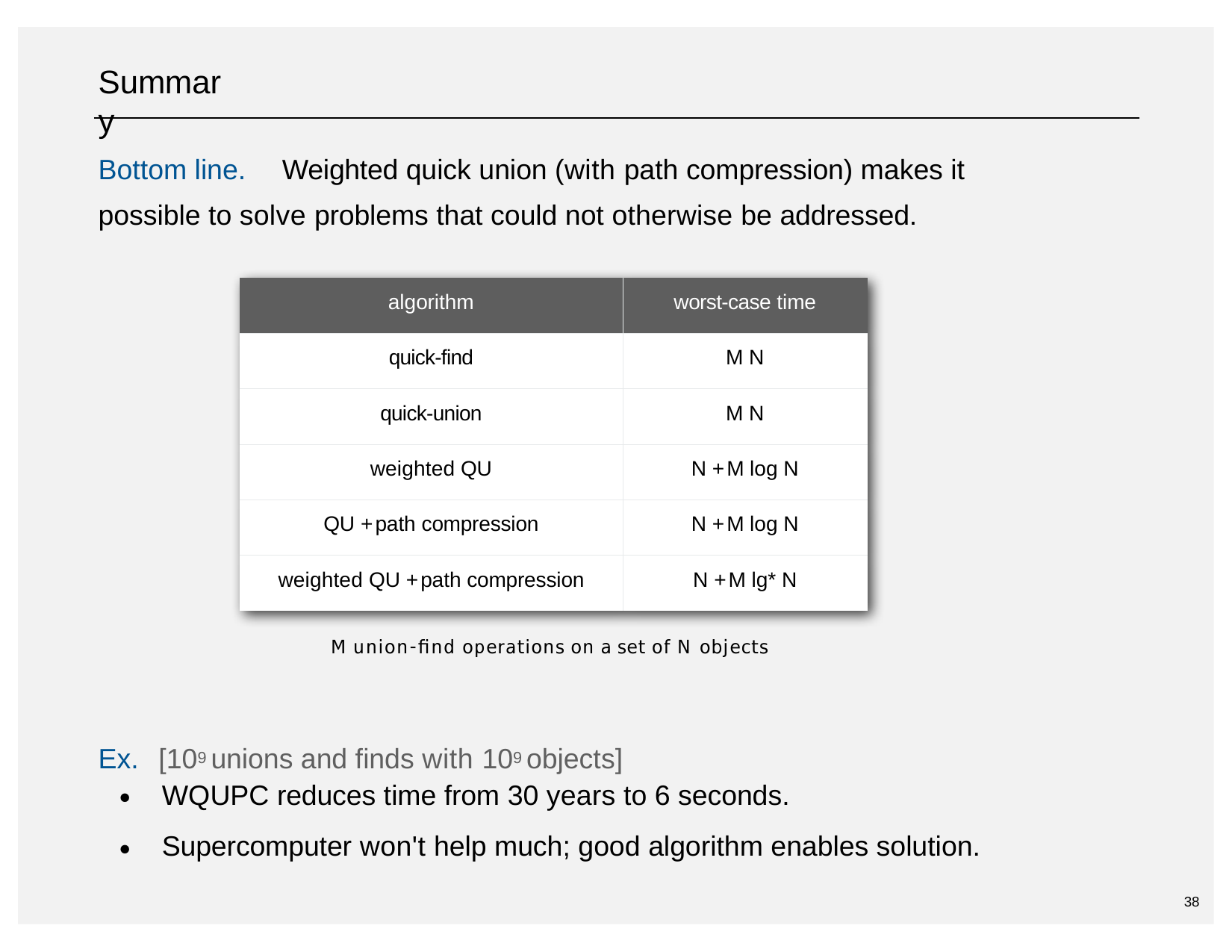

# Summary
Bottom line.	Weighted quick union (with path compression) makes it  possible to solve problems that could not otherwise be addressed.

| algorithm | worst-case time |
| --- | --- |
| quick-find | M N |
| quick-union | M N |
| weighted QU | N + M log N |
| QU + path compression | N + M log N |
| weighted QU + path compression | N + M lg\* N |
M union-find operations on a set of N objects
Ex.	[109 unions and finds with 109 objects]
・WQUPC reduces time from 30 years to 6 seconds.
・Supercomputer won't help much; good algorithm enables solution.
38